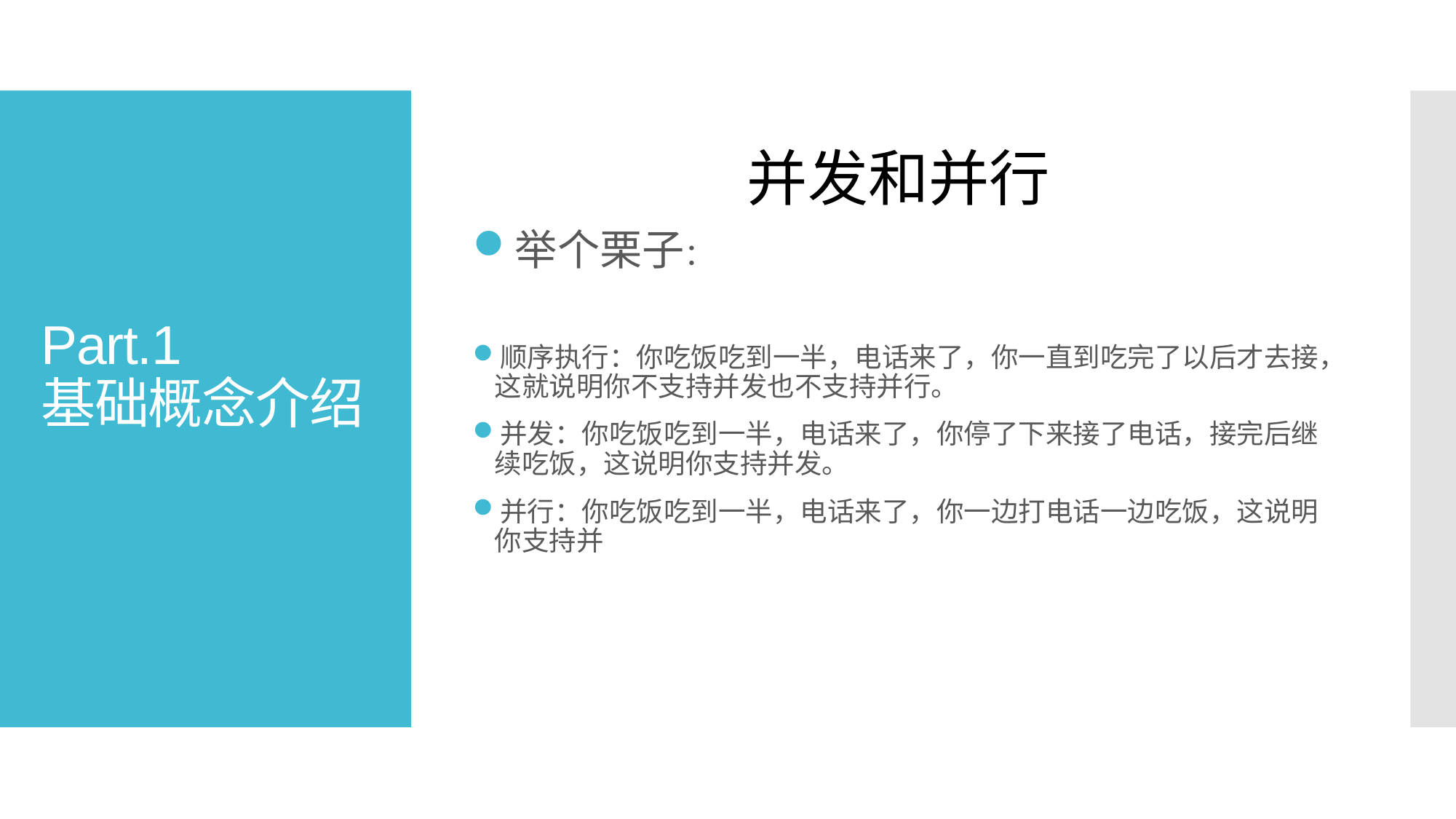

举个栗子：

顺序执行：你吃饭吃到一半，电话来了，你一直到吃完了以后才去接，这就说明你不支持并发也不支持并行。
并发：你吃饭吃到一半，电话来了，你停了下来接了电话，接完后继续吃饭，这说明你支持并发。
并行：你吃饭吃到一半，电话来了，你一边打电话一边吃饭，这说明你支持并
# Part.1 基础概念介绍
并发和并行